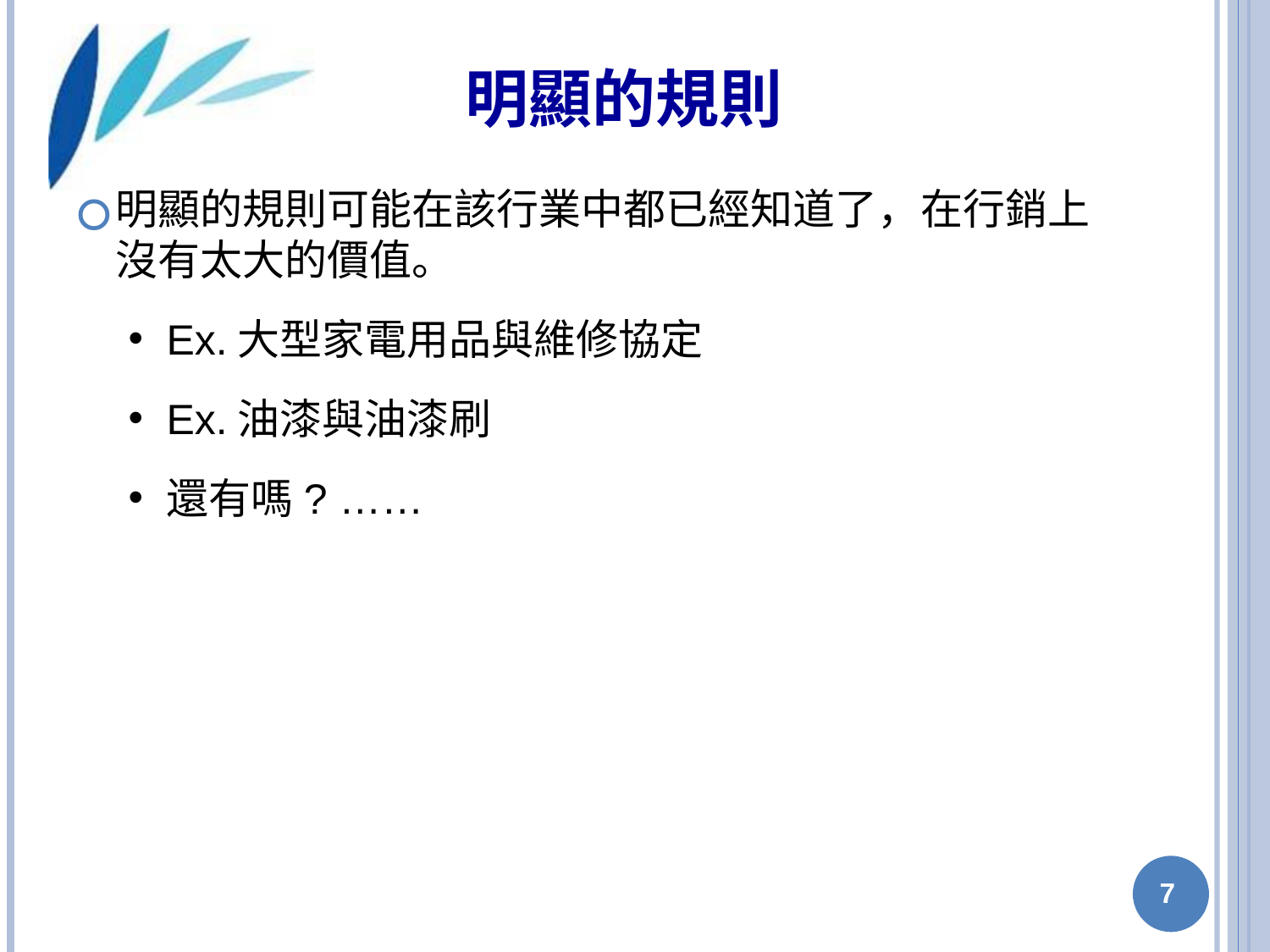

# 明顯的規則
明顯的規則可能在該行業中都已經知道了，在行銷上沒有太大的價值。
Ex.大型家電用品與維修協定
Ex.油漆與油漆刷
還有嗎? ……
7